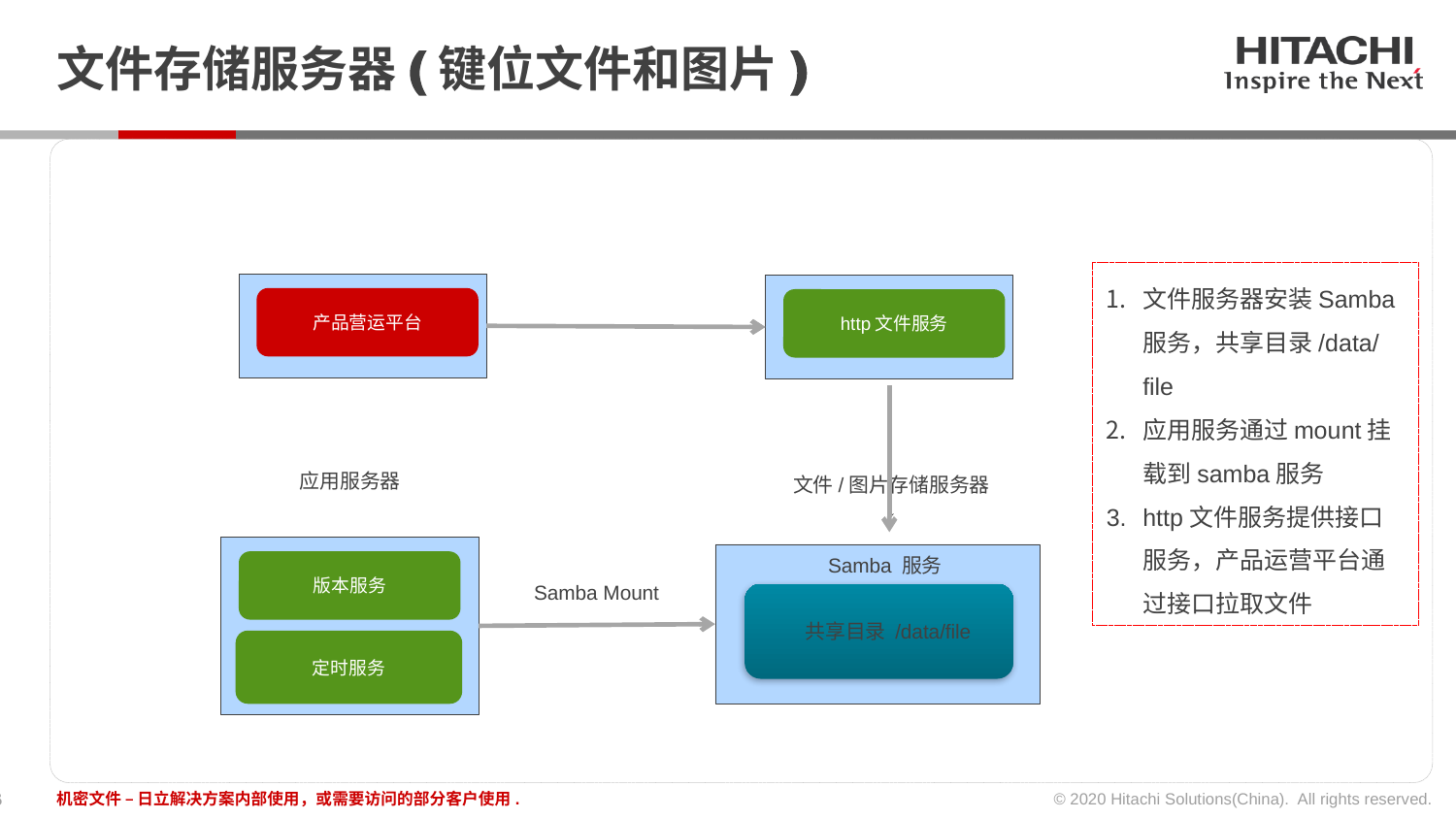

# 文件存储服务器(键位文件和图片)

文件服务器安装Samba服务，共享目录/data/file
应用服务通过mount挂载到samba服务
http文件服务提供接口服务，产品运营平台通过接口拉取文件

产品营运平台
http文件服务
应用服务器
文件/图片存储服务器
↓

Samba 服务
版本服务
Samba Mount

共享目录 /data/file
定时服务